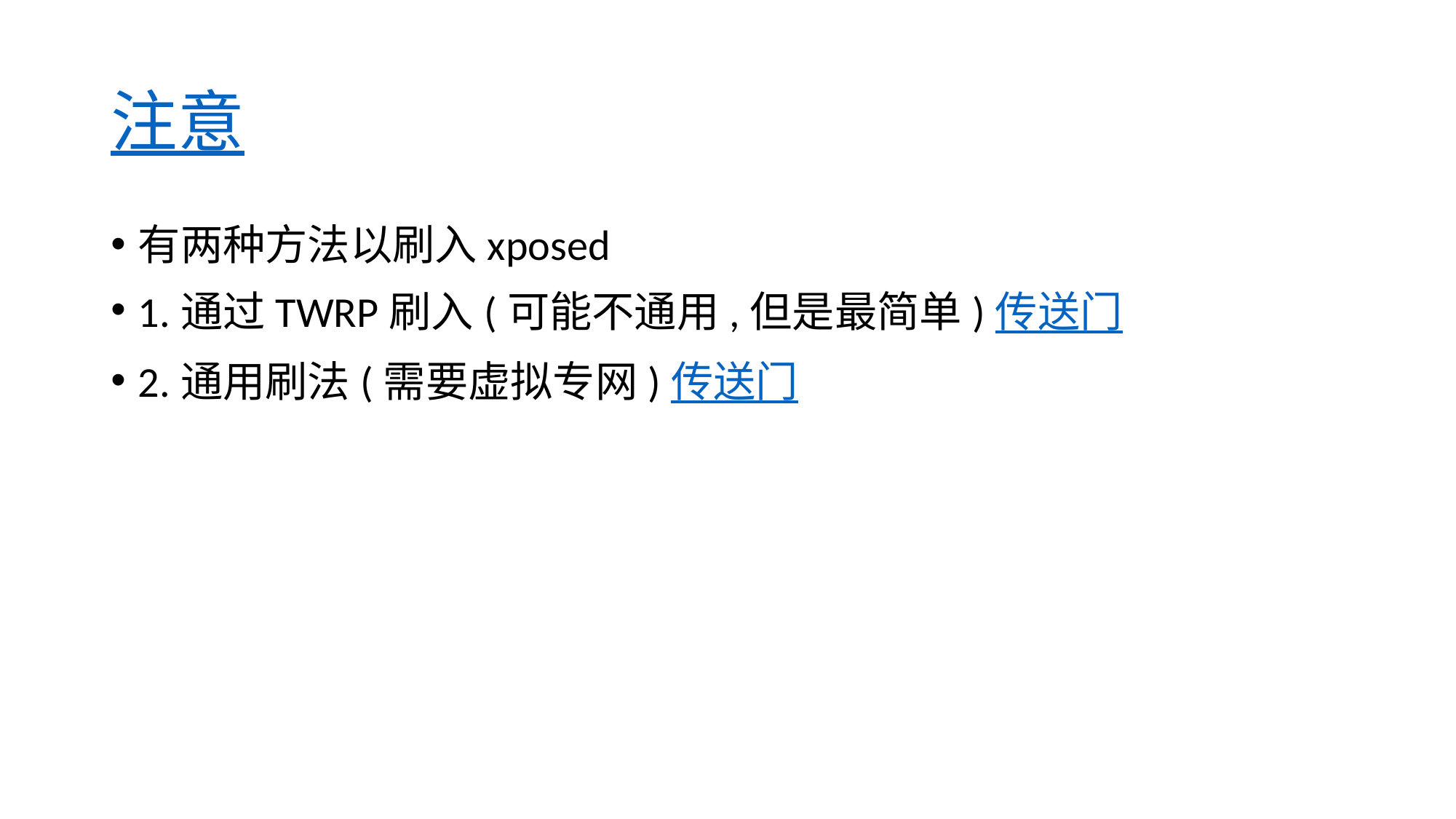

# 注意
有两种方法以刷入xposed
1.通过TWRP刷入(可能不通用,但是最简单)传送门
2.通用刷法(需要虚拟专网)传送门